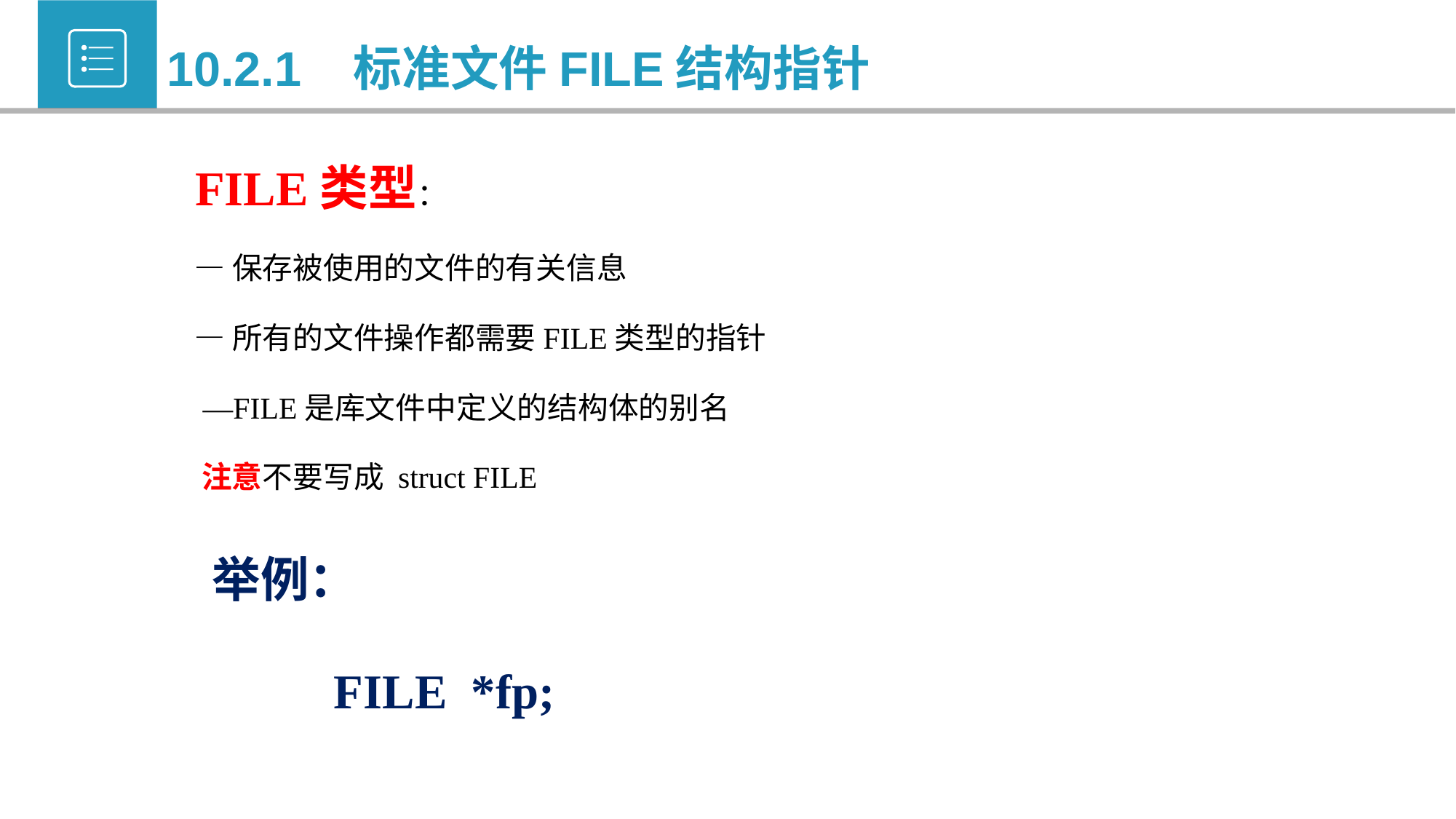

10.2.1   标准文件FILE结构指针
        FILE类型：
         —保存被使用的文件的有关信息
         —所有的文件操作都需要FILE类型的指针
         —FILE是库文件中定义的结构体的别名
         注意不要写成 struct FILE
举例：
          FILE  *fp;